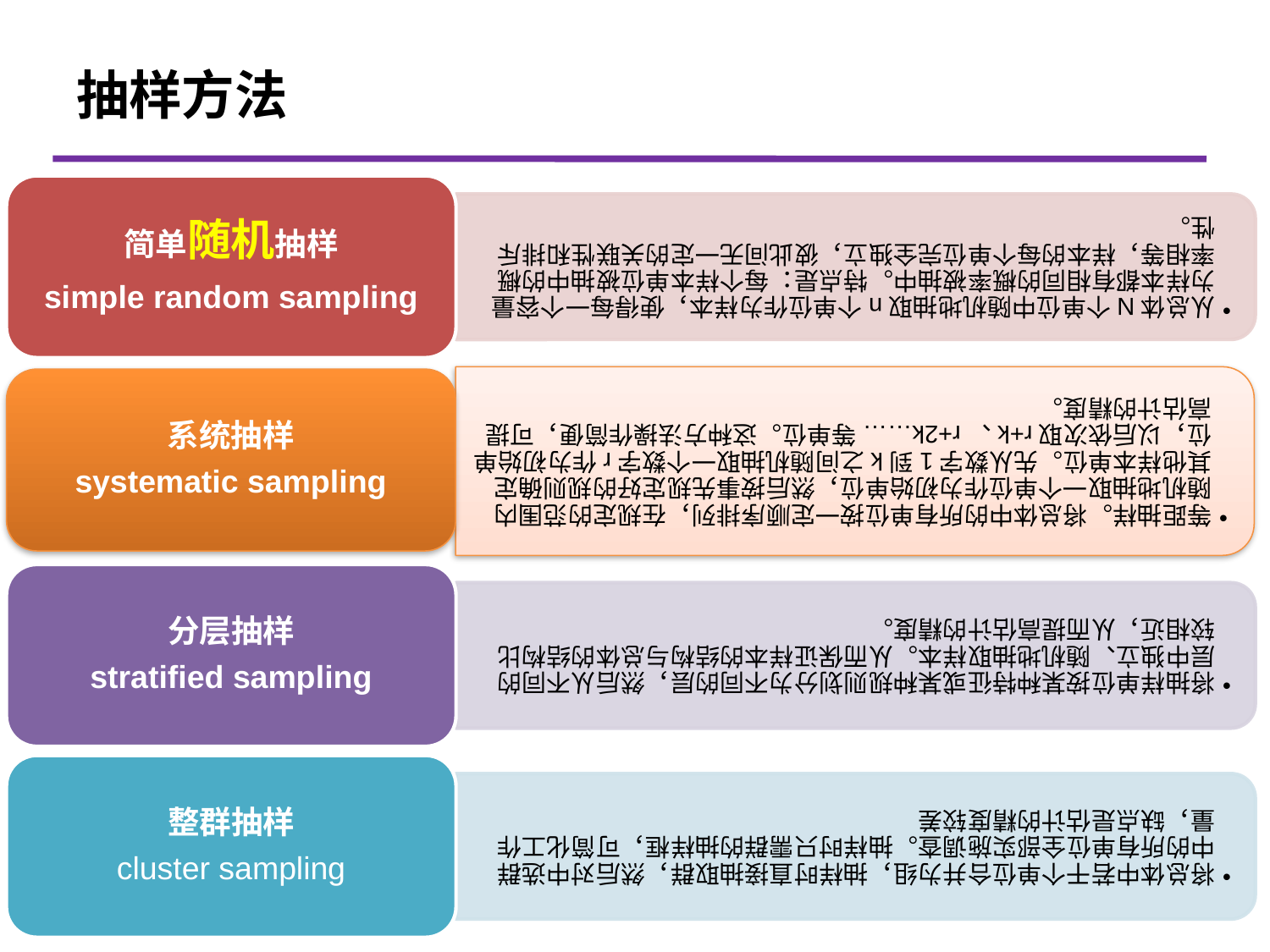

# 抽样方法
从总体N个单位中随机地抽取n个单位作为样本，使得每一个容量为样本都有相同的概率被抽中。特点是：每个样本单位被抽中的概率相等，样本的每个单位完全独立，彼此间无一定的关联性和排斥性。
简单随机抽样
simple random sampling
等距抽样。将总体中的所有单位按一定顺序排列，在规定的范围内随机地抽取一个单位作为初始单位，然后按事先规定好的规则确定其他样本单位。先从数字1到k之间随机抽取一个数字r作为初始单位，以后依次取r+k、r+2k……等单位。这种方法操作简便，可提高估计的精度。
系统抽样
systematic sampling
将抽样单位按某种特征或某种规则划分为不同的层，然后从不同的层中独立、随机地抽取样本。从而保证样本的结构与总体的结构比较相近，从而提高估计的精度。
分层抽样
stratified sampling
将总体中若干个单位合并为组，抽样时直接抽取群，然后对中选群中的所有单位全部实施调查。抽样时只需群的抽样框，可简化工作量，缺点是估计的精度较差
整群抽样
cluster sampling